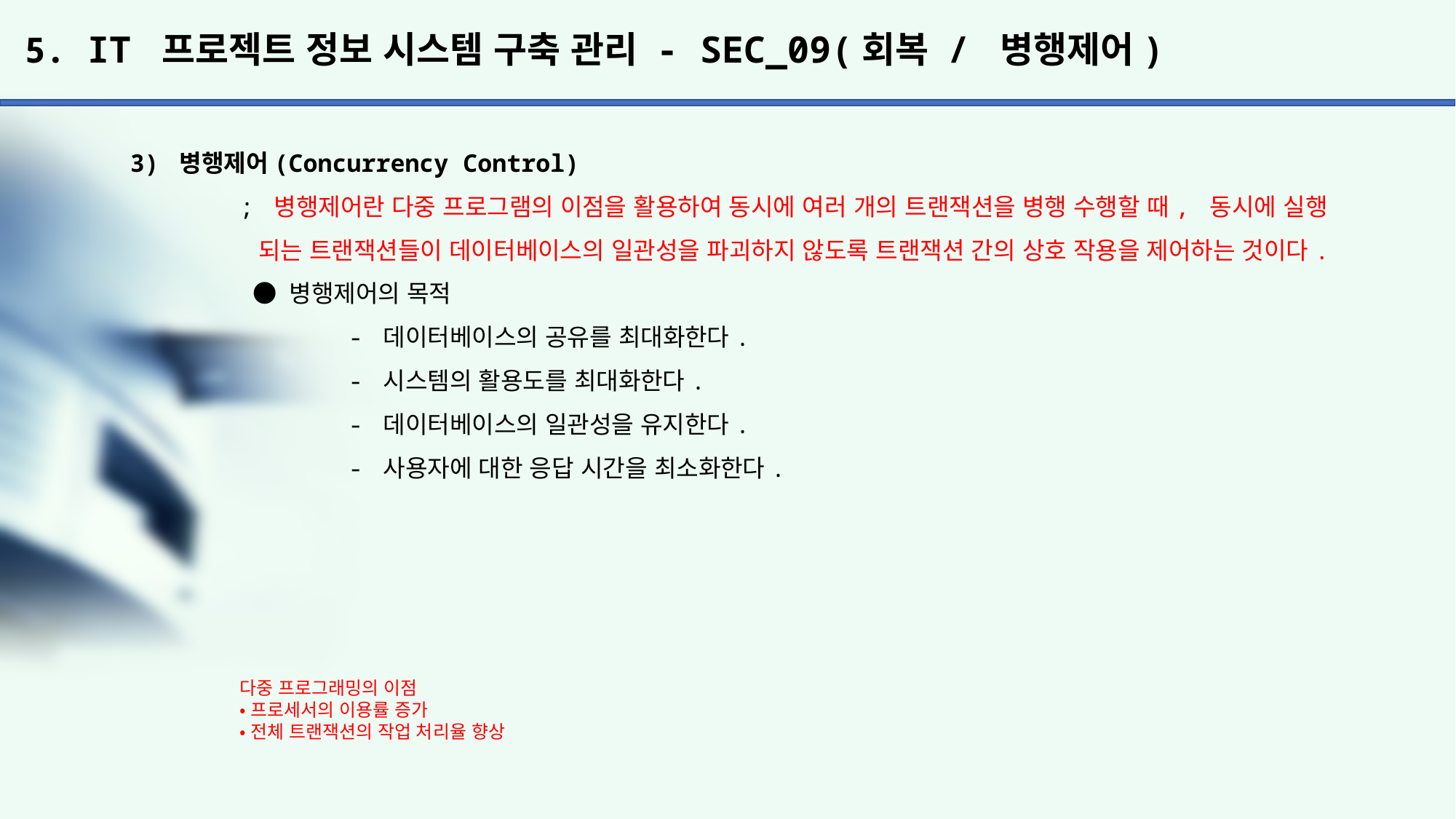

# 5. IT 프로젝트 정보 시스템 구축 관리 - SEC_09(회복 / 병행제어)
3) 병행제어(Concurrency Control)
	; 병행제어란 다중 프로그램의 이점을 활용하여 동시에 여러 개의 트랜잭션을 병행 수행할 때, 동시에 실행
	  되는 트랜잭션들이 데이터베이스의 일관성을 파괴하지 않도록 트랜잭션 간의 상호 작용을 제어하는 것이다.
	  ● 병행제어의 목적
		- 데이터베이스의 공유를 최대화한다.
		- 시스템의 활용도를 최대화한다.
		- 데이터베이스의 일관성을 유지한다.
		- 사용자에 대한 응답 시간을 최소화한다.
다중 프로그래밍의 이점
•프로세서의 이용률 증가
•전체 트랜잭션의 작업 처리율 향상